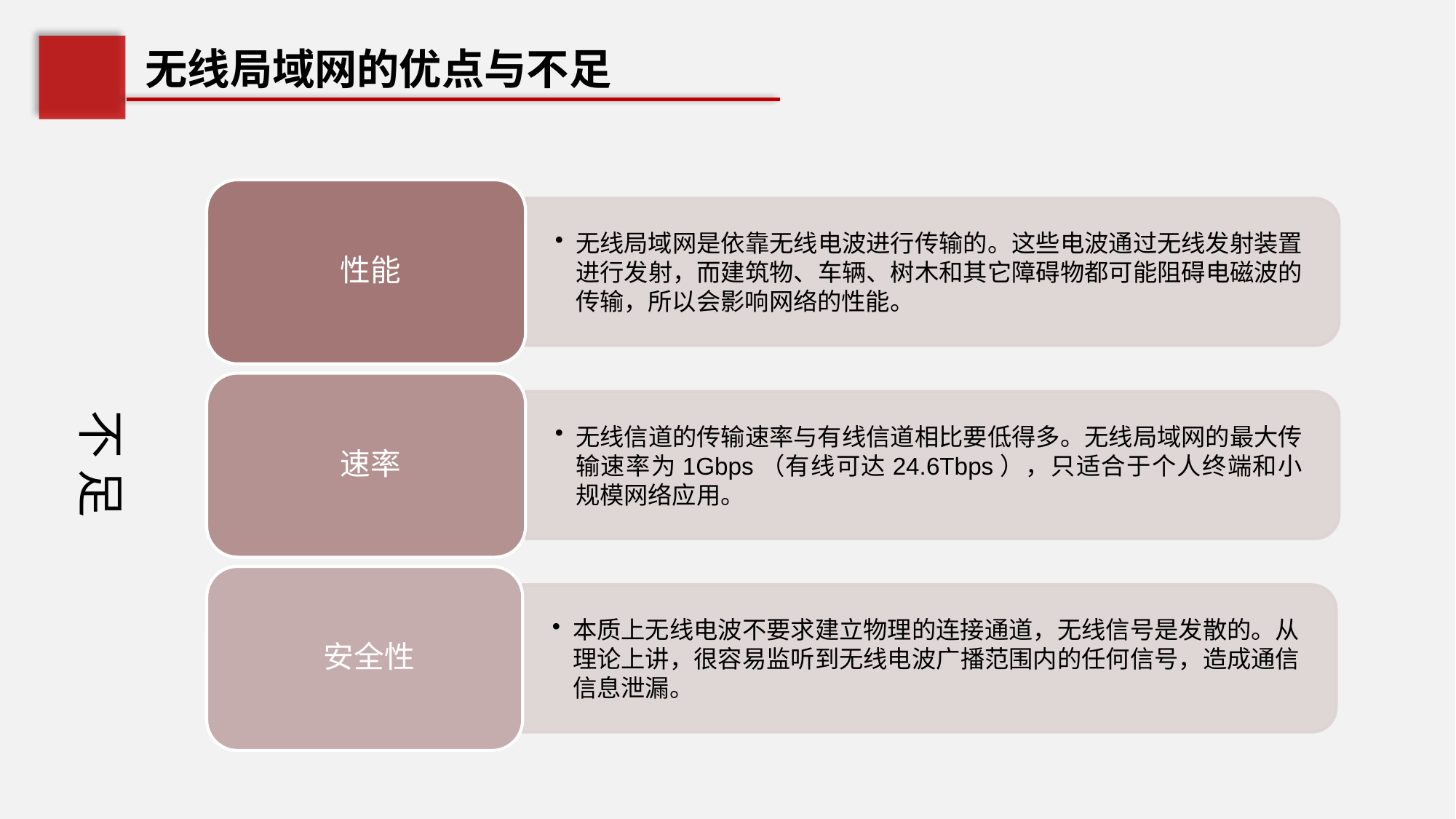

无线局域网的优点与不足
无线局域网是依靠无线电波进行传输的。这些电波通过无线发射装置进行发射，而建筑物、车辆、树木和其它障碍物都可能阻碍电磁波的传输，所以会影响网络的性能。
性能
无线信道的传输速率与有线信道相比要低得多。无线局域网的最大传输速率为1Gbps（有线可达24.6Tbps），只适合于个人终端和小规模网络应用。
速率
本质上无线电波不要求建立物理的连接通道，无线信号是发散的。从理论上讲，很容易监听到无线电波广播范围内的任何信号，造成通信信息泄漏。
安全性
不 足